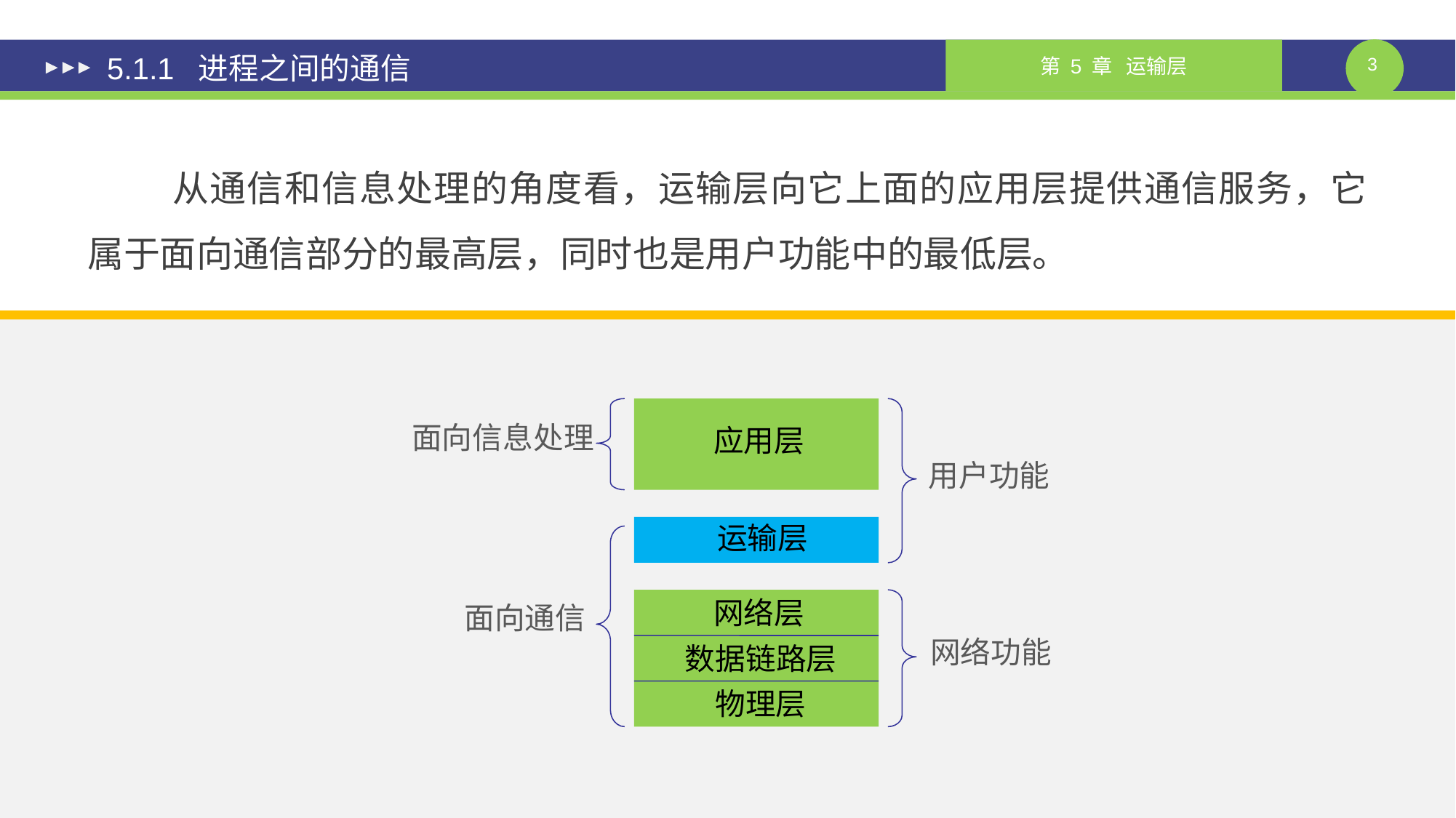

# 5.1.1  进程之间的通信
从通信和信息处理的角度看，运输层向它上面的应用层提供通信服务，它属于面向通信部分的最高层，同时也是用户功能中的最低层。

面向信息处理
应用层
用户功能
运输层

网络层

面向通信
网络功能
数据链路层

物理层

课件制作人：谢钧  谢希仁